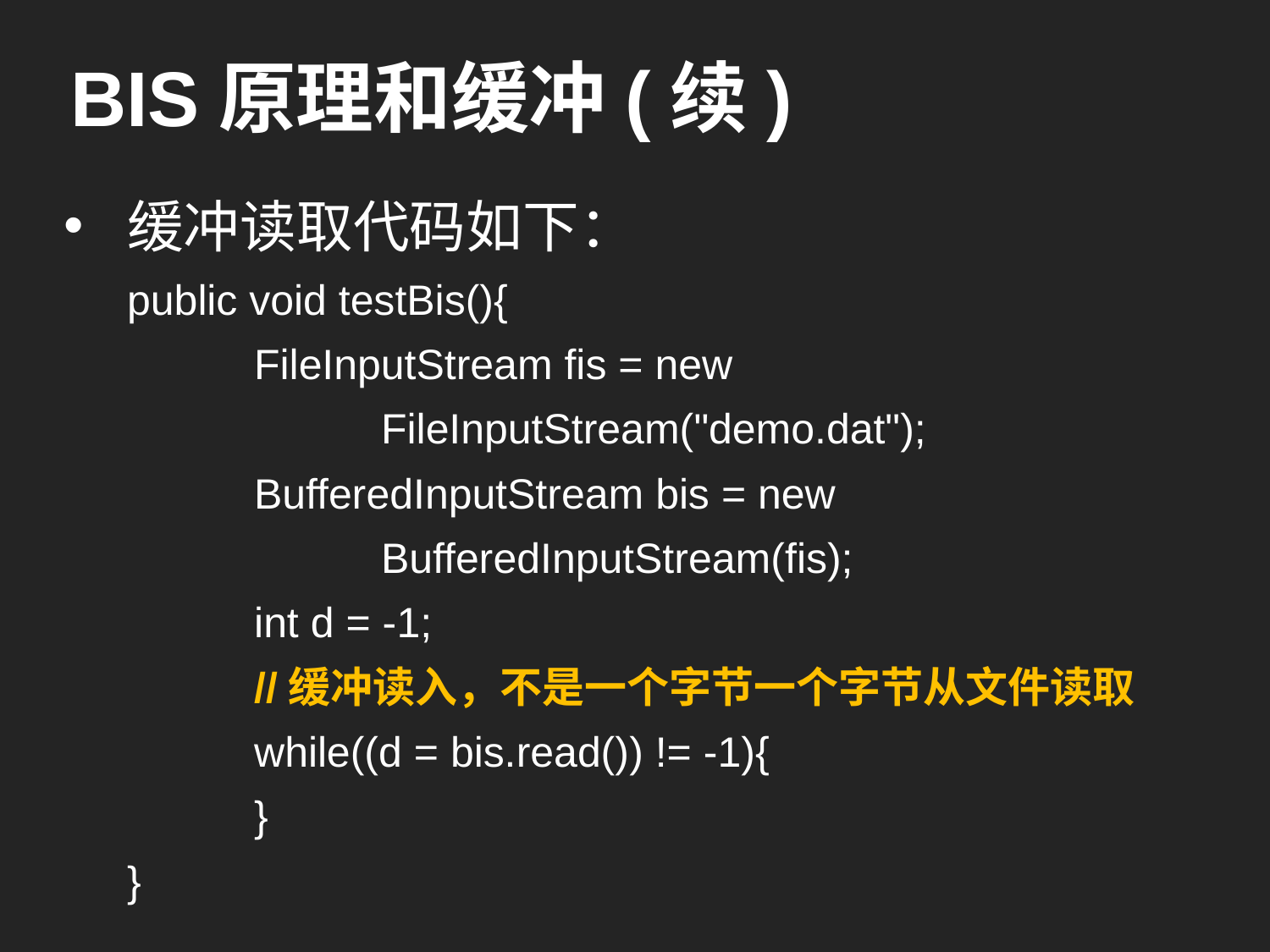

# BIS原理和缓冲(续)
缓冲读取代码如下：
public void testBis(){
	FileInputStream fis = new
		FileInputStream("demo.dat");
	BufferedInputStream bis = new
		BufferedInputStream(fis);
	int d = -1;
	//缓冲读入，不是一个字节一个字节从文件读取
	while((d = bis.read()) != -1){
	}
}